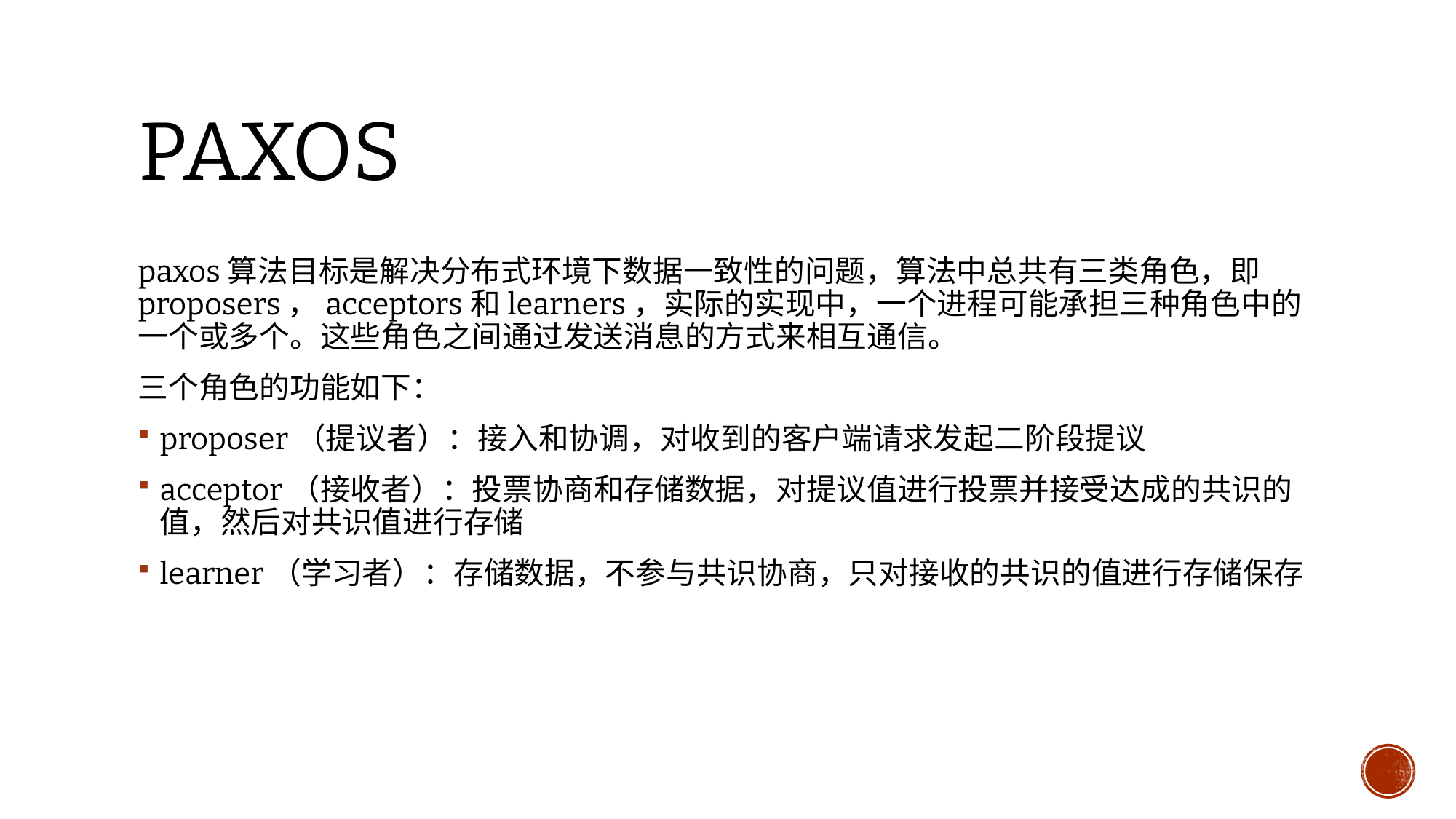

# Paxos
paxos算法目标是解决分布式环境下数据一致性的问题，算法中总共有三类角色，即proposers，acceptors和learners，实际的实现中，一个进程可能承担三种角色中的一个或多个。这些角色之间通过发送消息的方式来相互通信。
三个角色的功能如下：
proposer（提议者）：接入和协调，对收到的客户端请求发起二阶段提议
acceptor（接收者）：投票协商和存储数据，对提议值进行投票并接受达成的共识的值，然后对共识值进行存储
learner（学习者）：存储数据，不参与共识协商，只对接收的共识的值进行存储保存